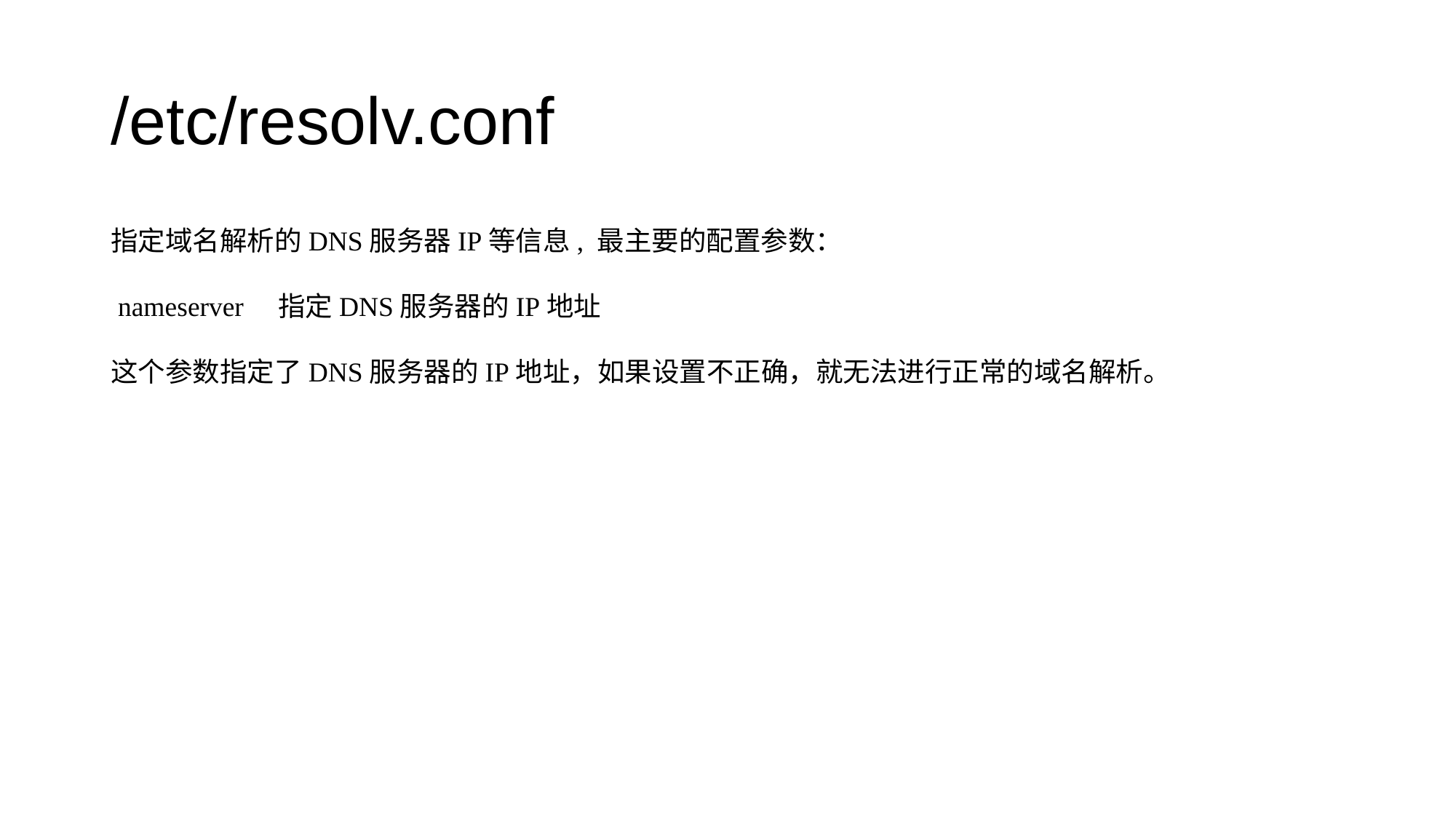

# /etc/resolv.conf
指定域名解析的DNS服务器IP等信息, 最主要的配置参数：

 nameserver    指定DNS服务器的IP地址

这个参数指定了DNS服务器的IP地址，如果设置不正确，就无法进行正常的域名解析。